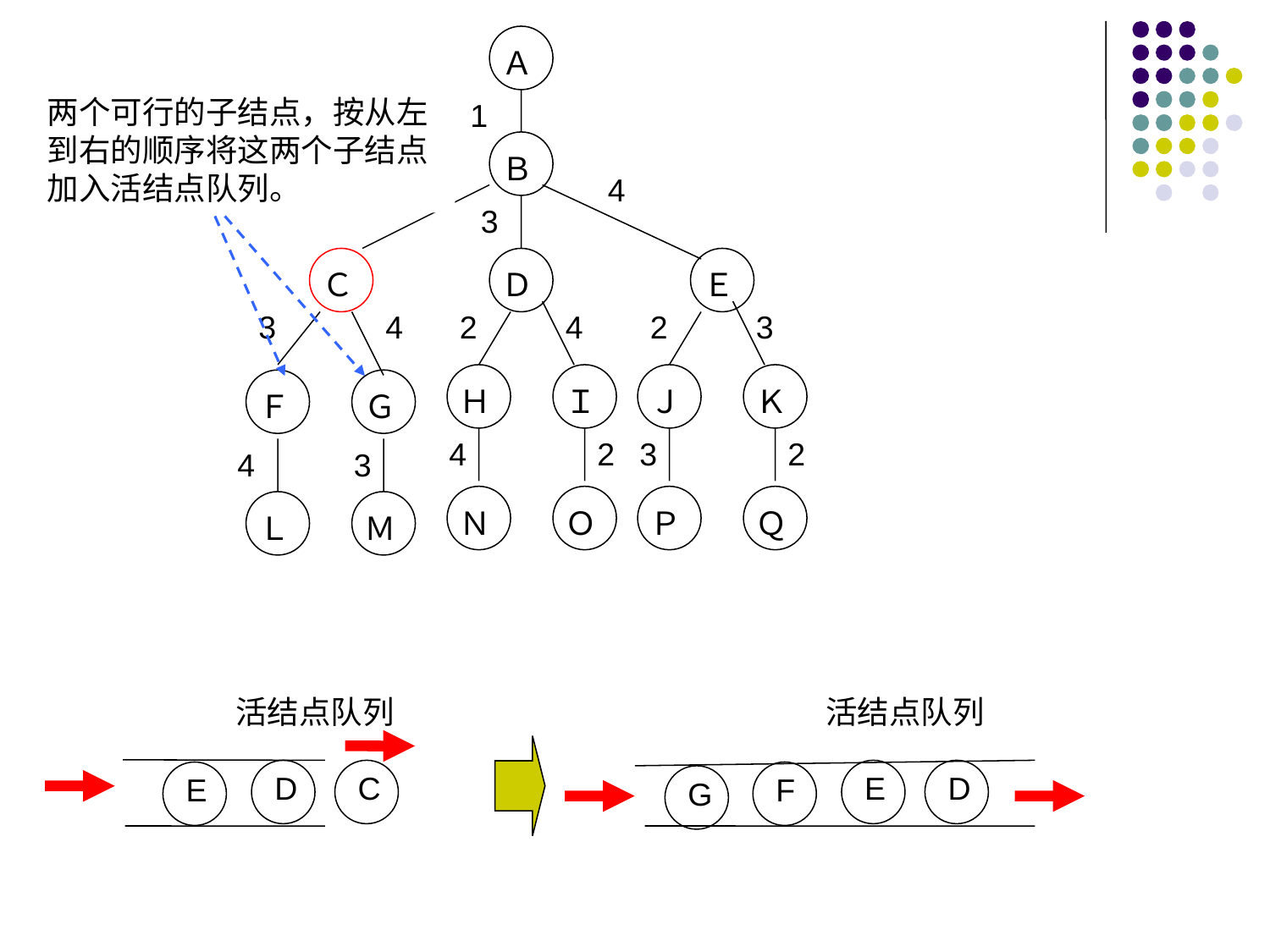

Ａ
两个可行的子结点，按从左到右的顺序将这两个子结点加入活结点队列。

1

Ｂ
4
2

3

Ｄ

Ｅ
Ｃ
3
4
2

4
2

3

Ｈ

Ｉ

Ｊ

Ｋ

Ｆ

Ｇ
4

2
3

2
4

3

Ｎ

Ｏ

Ｐ

Ｑ

Ｌ

Ｍ
活结点队列
活结点队列

E

D

F

G

D

C

E